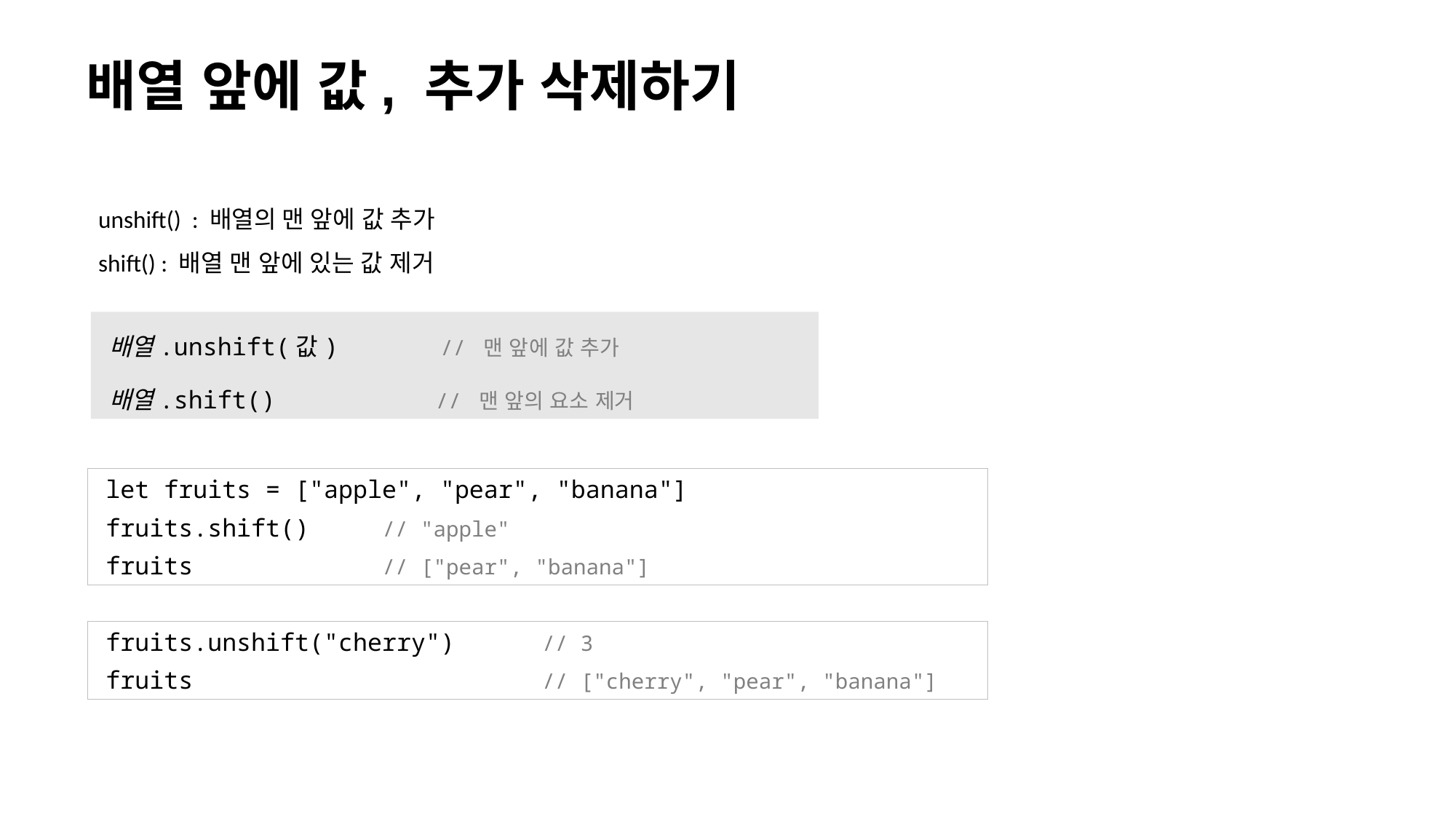

# 배열 앞에 값, 추가 삭제하기
unshift()  : 배열의 맨 앞에 값 추가
shift() : 배열 맨 앞에 있는 값 제거
배열.unshift(값)       // 맨 앞에 값 추가
배열.shift()           // 맨 앞의 요소 제거
let fruits = ["apple", "pear", "banana"]
fruits.shift()     // "apple"
fruits             // ["pear", "banana"]
fruits.unshift("cherry")      // 3
fruits                        // ["cherry", "pear", "banana"]